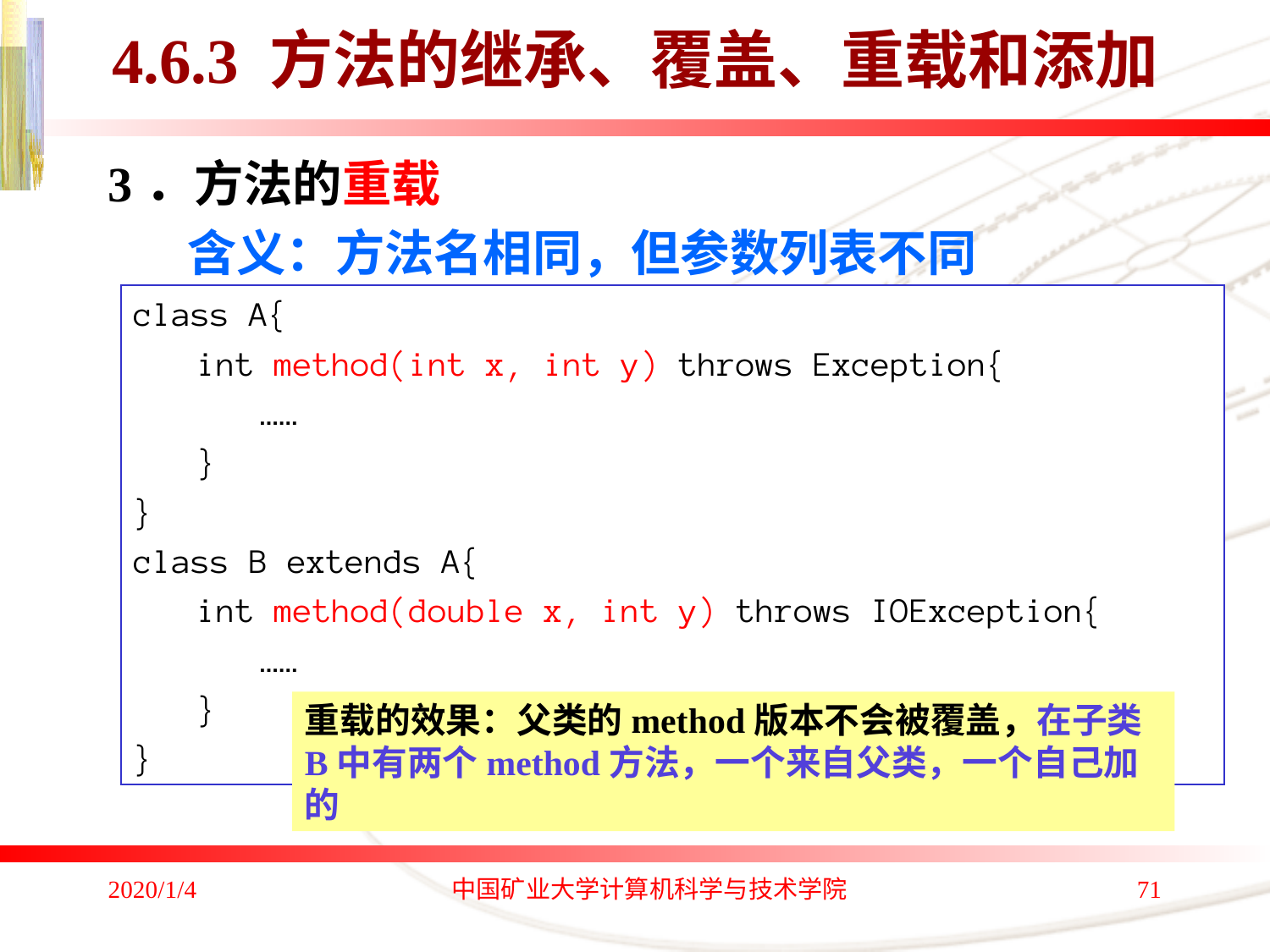

# 4.6.3 方法的继承、覆盖、重载和添加
3．方法的重载
      含义：方法名相同，但参数列表不同

class A{
int method(int x, int y) throws Exception{
	……
}
}
class B extends A{
int method(double x, int y) throws IOException{
	……
}
}
重载的效果：父类的method版本不会被覆盖，在子类B中有两个method方法，一个来自父类，一个自己加的
2020/1/4
中国矿业大学计算机科学与技术学院
71